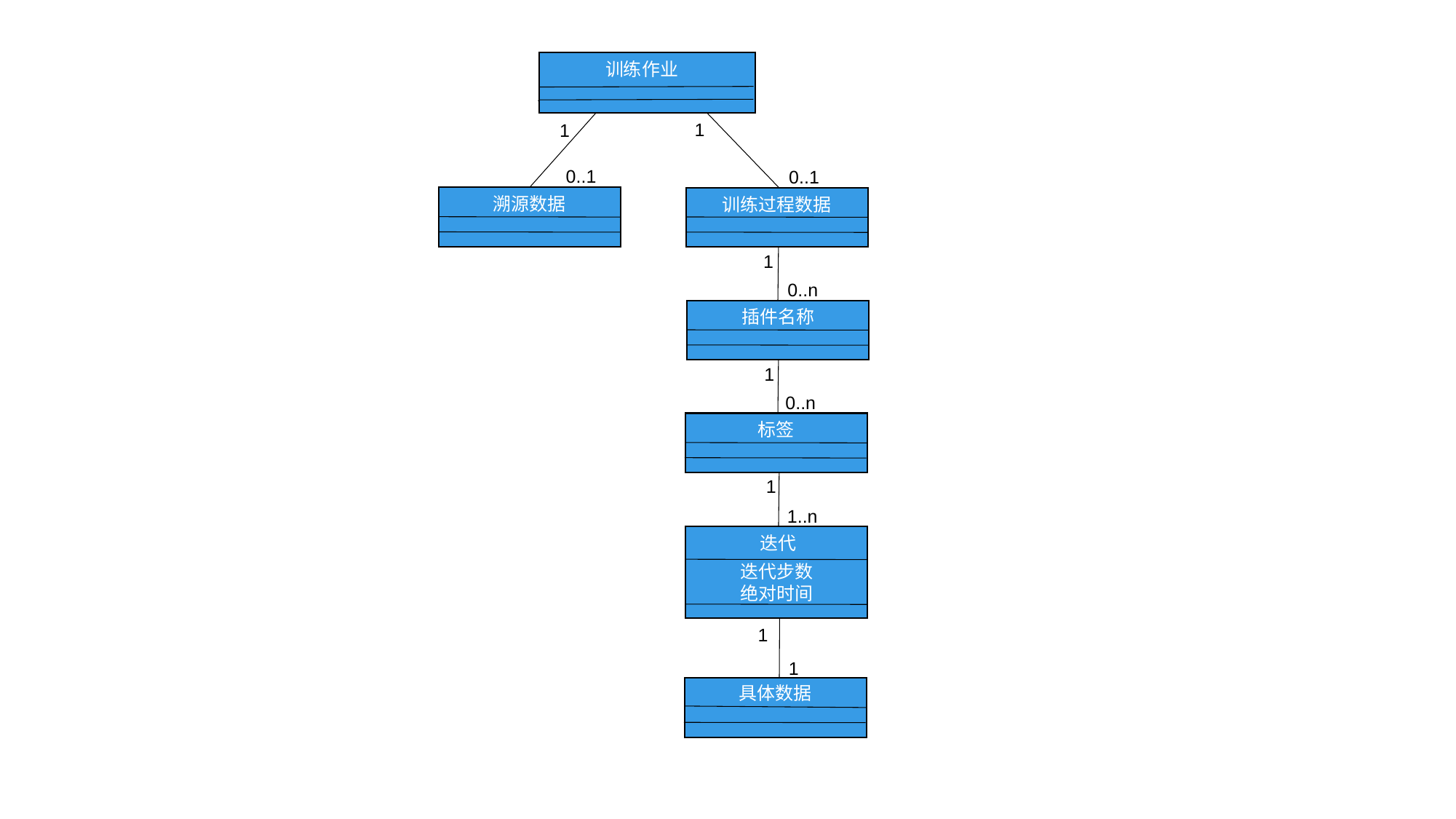

训练作业
1
1
0..1
0..1

溯源数据

训练过程数据
1
0..n

插件名称
1
0..n

标签
1
1..n

迭代
迭代步数
绝对时间
1
1
具体数据